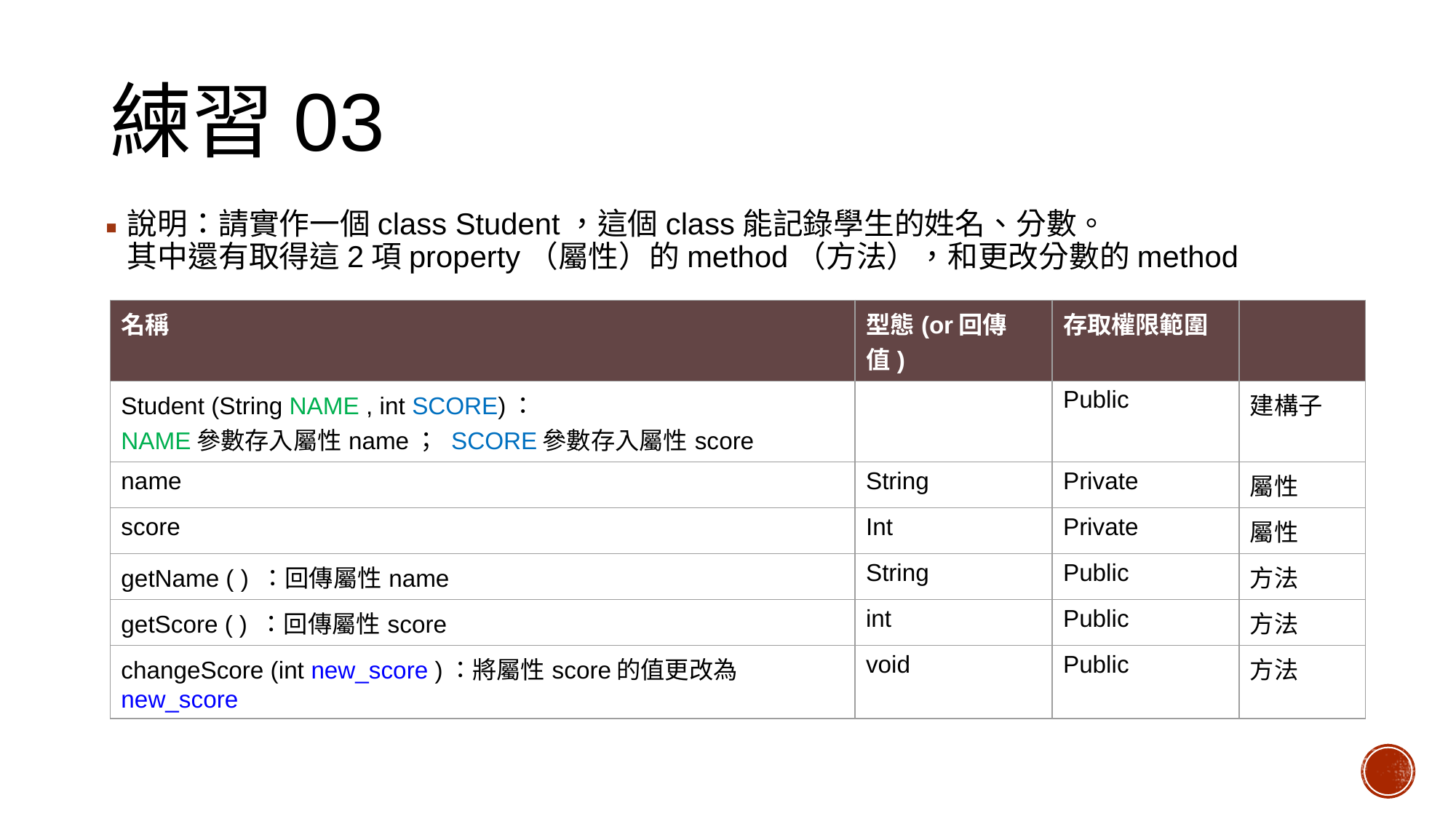

# 練習03
說明：請實作一個class Student，這個class能記錄學生的姓名、分數。
其中還有取得這2項property（屬性）的method（方法），和更改分數的method

| 名稱 | 型態(or回傳值) | 存取權限範圍 |  |
| --- | --- | --- | --- |
| Student (String NAME , int SCORE)： NAME參數存入屬性name； SCORE參數存入屬性score |  | Public | 建構子 |
| name | String | Private | 屬性 |
| score | Int | Private | 屬性 |
| getName ( ) ：回傳屬性name | String | Public | 方法 |
| getScore ( ) ：回傳屬性score | int | Public | 方法 |
| changeScore (int new\_score )：將屬性score的值更改為new\_score | void | Public | 方法 |